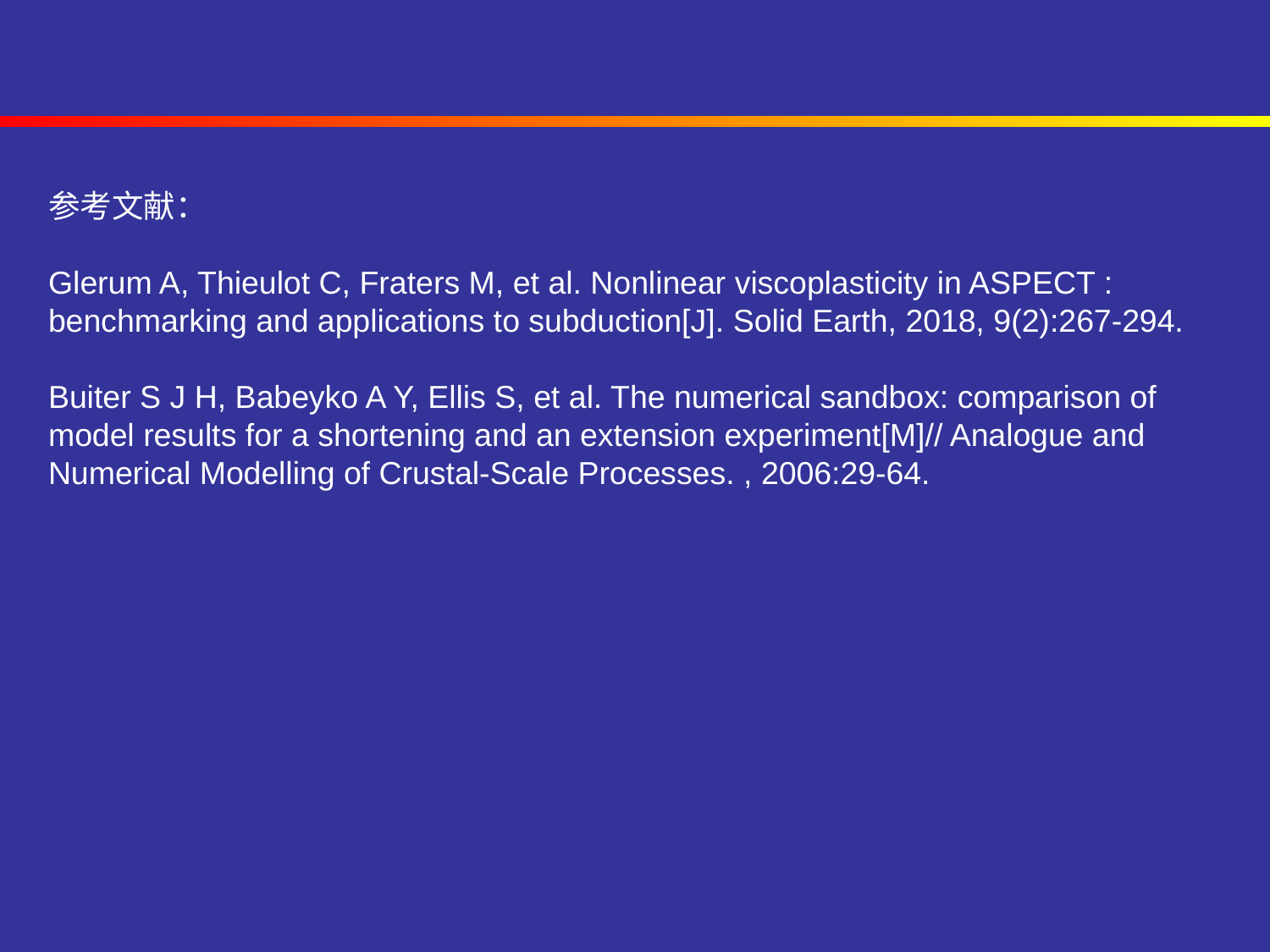

参考文献：

Glerum A, Thieulot C, Fraters M, et al. Nonlinear viscoplasticity in ASPECT : benchmarking and applications to subduction[J]. Solid Earth, 2018, 9(2):267-294.

Buiter S J H, Babeyko A Y, Ellis S, et al. The numerical sandbox: comparison of model results for a shortening and an extension experiment[M]// Analogue and Numerical Modelling of Crustal-Scale Processes. , 2006:29-64.